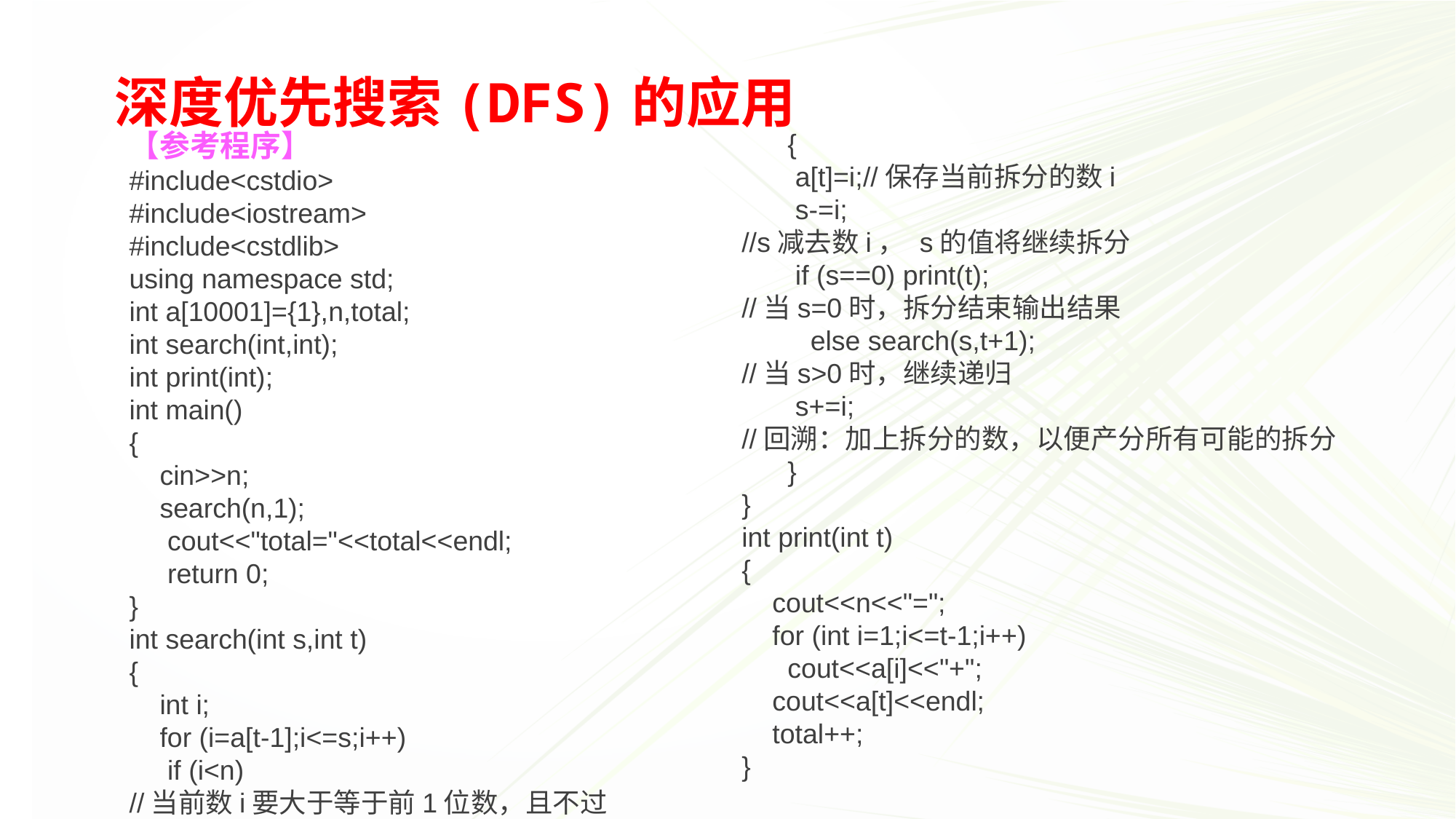

深度优先搜索(DFS)的应用
【参考程序】
#include<cstdio>
#include<iostream>
#include<cstdlib>
using namespace std;
int a[10001]={1},n,total;
int search(int,int);
int print(int);
int main()
{
    cin>>n;
    search(n,1);
     cout<<"total="<<total<<endl;
     return 0;
}
int search(int s,int t)
{
    int i;
    for (i=a[t-1];i<=s;i++)
     if (i<n)
//当前数i要大于等于前1位数，且不过n
      {
       a[t]=i;//保存当前拆分的数i
       s-=i;
//s减去数i， s的值将继续拆分
       if (s==0) print(t);
//当s=0时，拆分结束输出结果
         else search(s,t+1);
//当s>0时，继续递归
       s+=i;
//回溯：加上拆分的数，以便产分所有可能的拆分
      }
}
int print(int t)
{
    cout<<n<<"=";
    for (int i=1;i<=t-1;i++)
      cout<<a[i]<<"+";
    cout<<a[t]<<endl;
    total++;
}